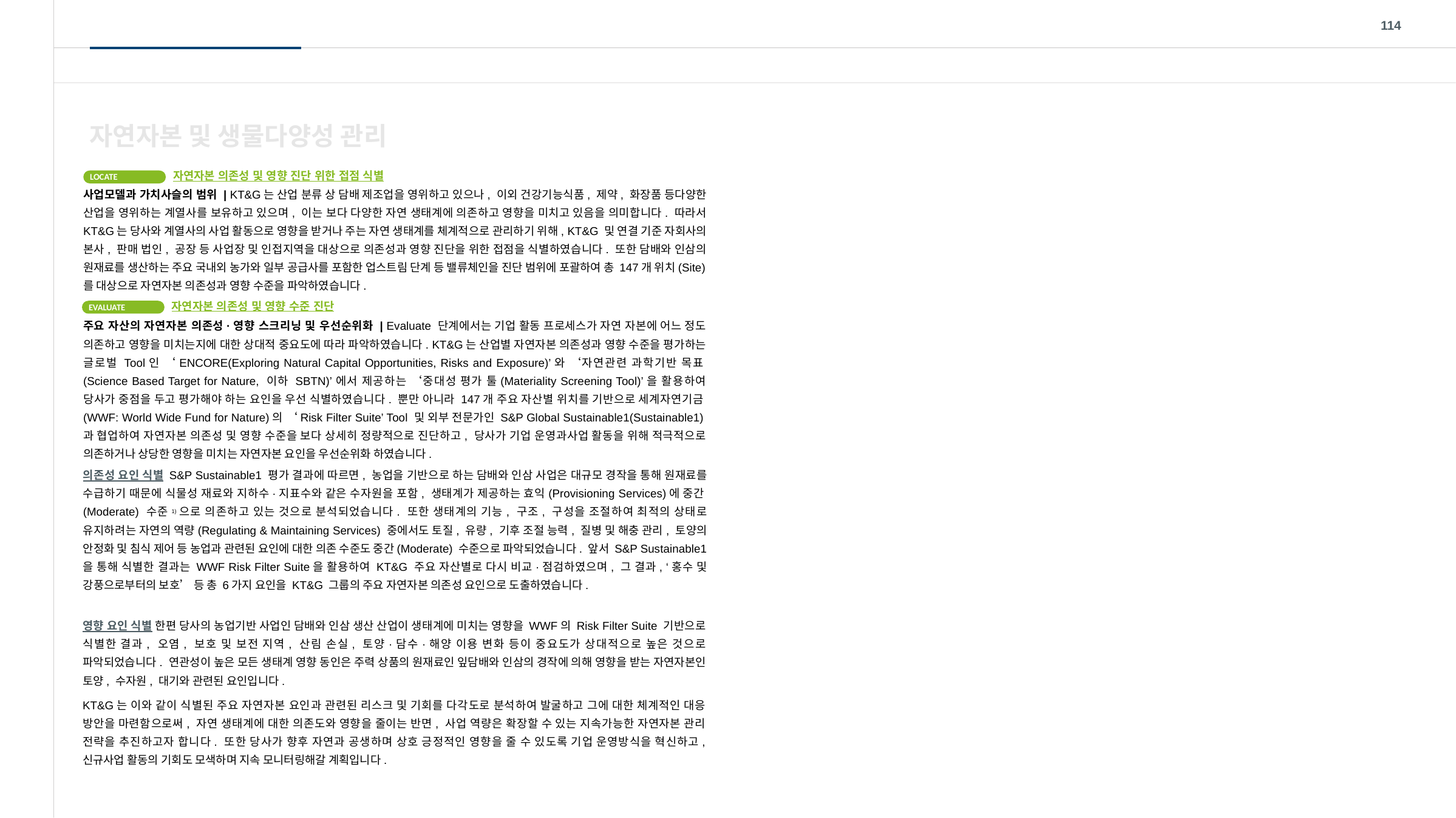

114
자연자본 및 생물다양성 관리
자연자본 의존성 및 영향 진단 위한 접점 식별
LOCATE

사업모델과 가치사슬의 범위 | KT&G는 산업 분류 상 담배 제조업을 영위하고 있으나, 이외 건강기능식품, 제약, 화장품 등다양한 산업을 영위하는 계열사를 보유하고 있으며, 이는 보다 다양한 자연 생태계에 의존하고 영향을 미치고 있음을 의미합니다. 따라서 KT&G는 당사와 계열사의 사업 활동으로 영향을 받거나 주는 자연 생태계를 체계적으로 관리하기 위해, KT&G 및 연결 기준 자회사의 본사, 판매 법인, 공장 등 사업장 및 인접지역을 대상으로 의존성과 영향 진단을 위한 접점을 식별하였습니다. 또한 담배와 인삼의 원재료를 생산하는 주요 국내외 농가와 일부 공급사를 포함한 업스트림 단계 등 밸류체인을 진단 범위에 포괄하여 총 147개 위치(Site)를 대상으로 자연자본 의존성과 영향 수준을 파악하였습니다.
자연자본 의존성 및 영향 수준 진단
EVALUATE

주요 자산의 자연자본 의존성·영향 스크리닝 및 우선순위화 | Evaluate 단계에서는 기업 활동 프로세스가 자연 자본에 어느 정도 의존하고 영향을 미치는지에 대한 상대적 중요도에 따라 파악하였습니다. KT&G는 산업별 자연자본 의존성과 영향 수준을 평가하는 글로벌 Tool인 ‘ENCORE(Exploring Natural Capital Opportunities, Risks and Exposure)’와 ‘자연관련 과학기반 목표(Science Based Target for Nature, 이하 SBTN)’에서 제공하는 ‘중대성 평가 툴(Materiality Screening Tool)’을 활용하여 당사가 중점을 두고 평가해야 하는 요인을 우선 식별하였습니다. 뿐만 아니라 147개 주요 자산별 위치를 기반으로 세계자연기금(WWF: World Wide Fund for Nature)의 ‘Risk Filter Suite’ Tool 및 외부 전문가인 S&P Global Sustainable1(Sustainable1)과 협업하여 자연자본 의존성 및 영향 수준을 보다 상세히 정량적으로 진단하고, 당사가 기업 운영과사업 활동을 위해 적극적으로 의존하거나 상당한 영향을 미치는 자연자본 요인을 우선순위화 하였습니다.
의존성 요인 식별 S&P Sustainable1 평가 결과에 따르면, 농업을 기반으로 하는 담배와 인삼 사업은 대규모 경작을 통해 원재료를 수급하기 때문에 식물성 재료와 지하수·지표수와 같은 수자원을 포함, 생태계가 제공하는 효익(Provisioning Services)에 중간(Moderate) 수준1)으로 의존하고 있는 것으로 분석되었습니다. 또한 생태계의 기능, 구조, 구성을 조절하여 최적의 상태로 유지하려는 자연의 역량(Regulating & Maintaining Services) 중에서도 토질, 유량, 기후 조절 능력, 질병 및 해충 관리, 토양의 안정화 및 침식 제어 등 농업과 관련된 요인에 대한 의존 수준도 중간(Moderate) 수준으로 파악되었습니다. 앞서 S&P Sustainable1을 통해 식별한 결과는 WWF Risk Filter Suite을 활용하여 KT&G 주요 자산별로 다시 비교·점검하였으며, 그 결과, ‘홍수 및 강풍으로부터의 보호’ 등 총 6가지 요인을 KT&G 그룹의 주요 자연자본 의존성 요인으로 도출하였습니다.
영향 요인 식별 한편 당사의 농업기반 사업인 담배와 인삼 생산 산업이 생태계에 미치는 영향을 WWF의 Risk Filter Suite 기반으로 식별한 결과, 오염, 보호 및 보전 지역, 산림 손실, 토양·담수·해양 이용 변화 등이 중요도가 상대적으로 높은 것으로 파악되었습니다. 연관성이 높은 모든 생태계 영향 동인은 주력 상품의 원재료인 잎담배와 인삼의 경작에 의해 영향을 받는 자연자본인 토양, 수자원, 대기와 관련된 요인입니다.
KT&G는 이와 같이 식별된 주요 자연자본 요인과 관련된 리스크 및 기회를 다각도로 분석하여 발굴하고 그에 대한 체계적인 대응 방안을 마련함으로써, 자연 생태계에 대한 의존도와 영향을 줄이는 반면, 사업 역량은 확장할 수 있는 지속가능한 자연자본 관리 전략을 추진하고자 합니다. 또한 당사가 향후 자연과 공생하며 상호 긍정적인 영향을 줄 수 있도록 기업 운영방식을 혁신하고, 신규사업 활동의 기회도 모색하며 지속 모니터링해갈 계획입니다.